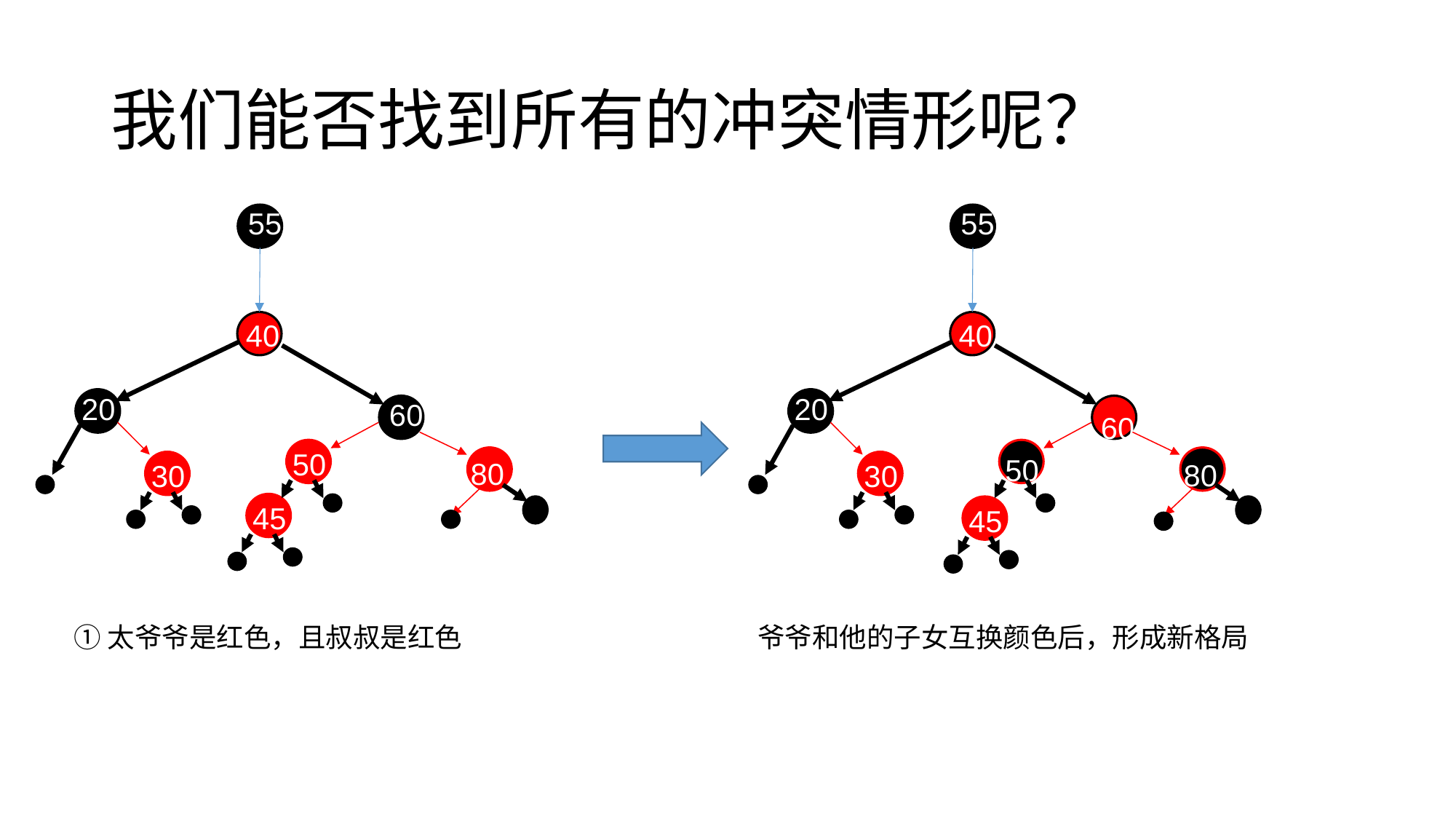

# 我们能否找到所有的冲突情形呢？
550

55

40

40

20

20

60

60

50

50

80

80

30

30

45

45

①太爷爷是红色，且叔叔是红色
爷爷和他的子女互换颜色后，形成新格局